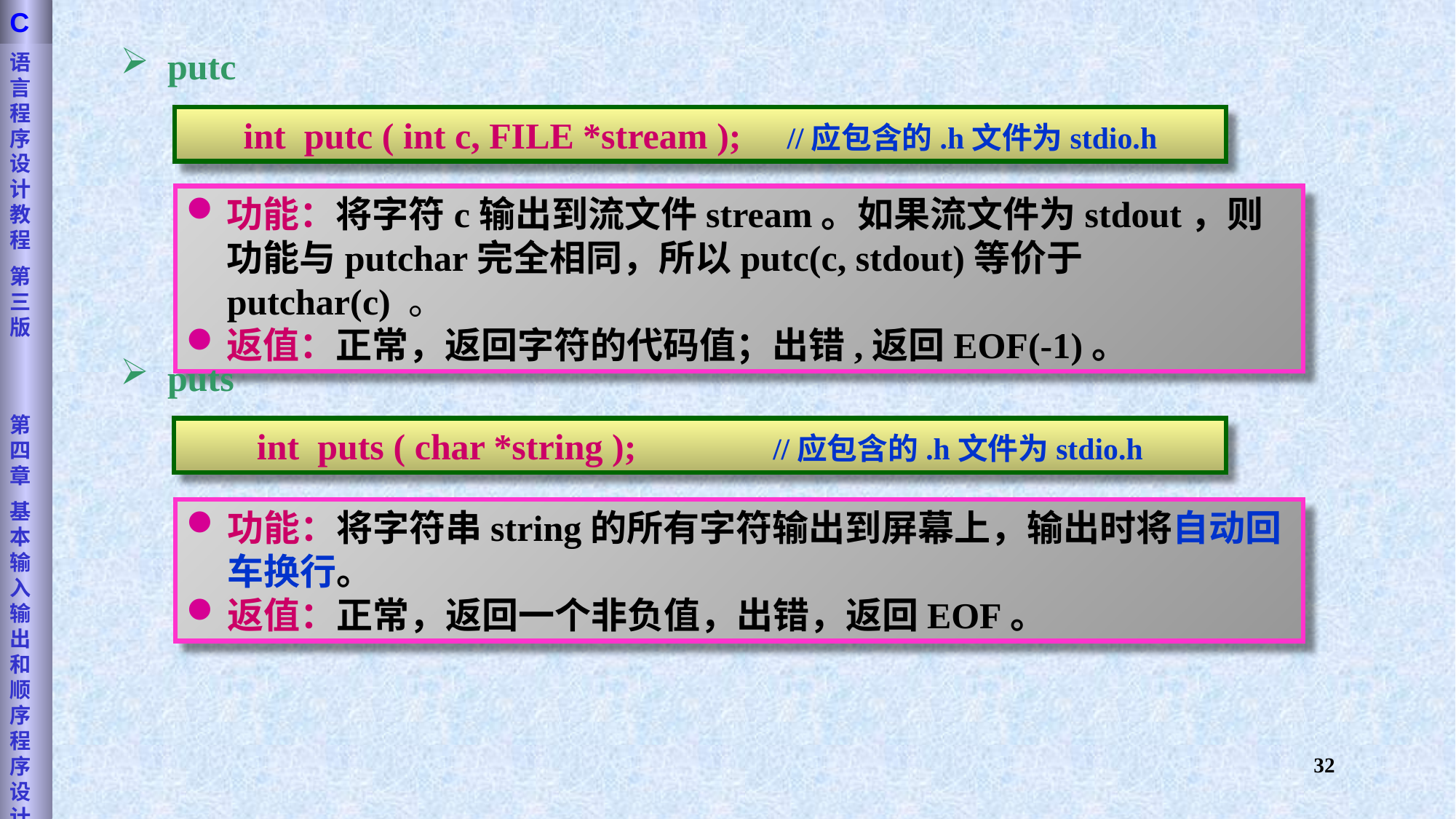

语言程序设计教程
第三版

第四章
基本输入输出和顺序程序设计
C
  putc
int  putc ( int c, FILE *stream );     //应包含的.h文件为stdio.h
功能：将字符c输出到流文件stream。如果流文件为stdout，则功能与putchar完全相同，所以putc(c, stdout)等价于putchar(c) 。
返值：正常，返回字符的代码值；出错,返回EOF(-1)。
  puts
int  puts ( char *string );               //应包含的.h文件为stdio.h
功能：将字符串string的所有字符输出到屏幕上，输出时将自动回车换行。
返值：正常，返回一个非负值，出错，返回EOF。
32